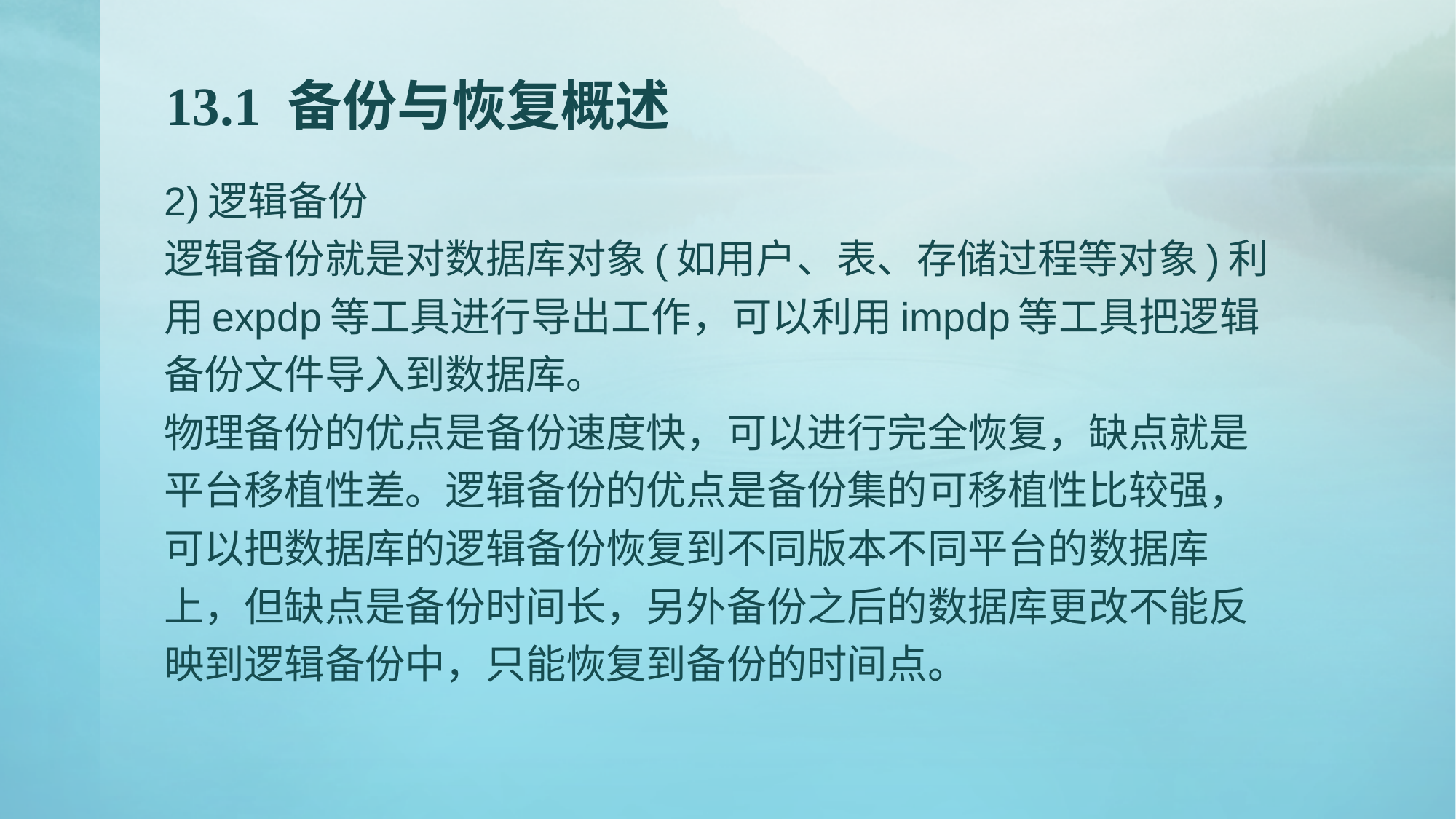

# 13.1 备份与恢复概述
2)逻辑备份
逻辑备份就是对数据库对象(如用户、表、存储过程等对象)利用expdp等工具进行导出工作，可以利用impdp等工具把逻辑备份文件导入到数据库。
物理备份的优点是备份速度快，可以进行完全恢复，缺点就是平台移植性差。逻辑备份的优点是备份集的可移植性比较强，可以把数据库的逻辑备份恢复到不同版本不同平台的数据库上，但缺点是备份时间长，另外备份之后的数据库更改不能反映到逻辑备份中，只能恢复到备份的时间点。